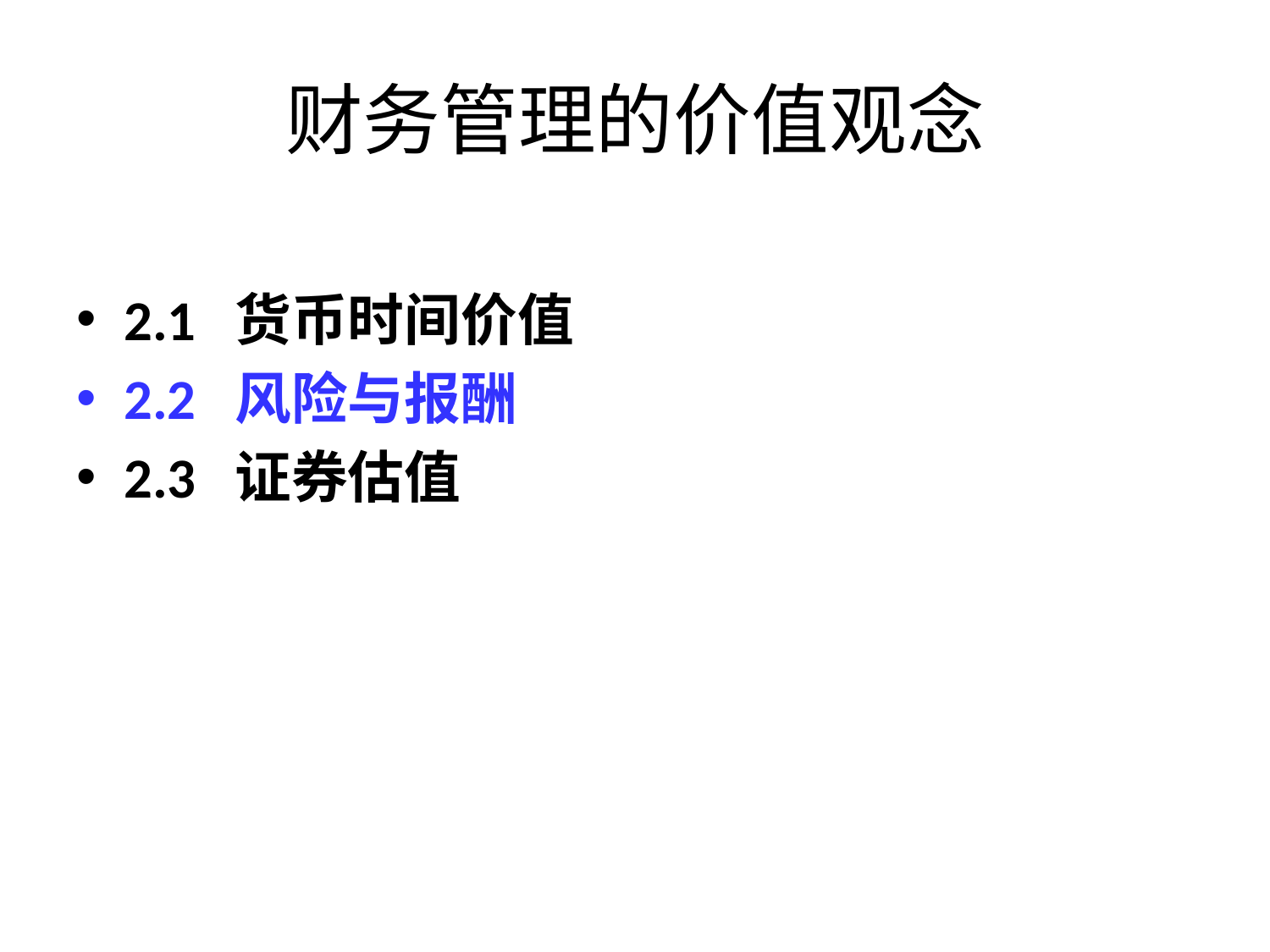

# 财务管理的价值观念
2.1  货币时间价值
2.2  风险与报酬
2.3  证券估值